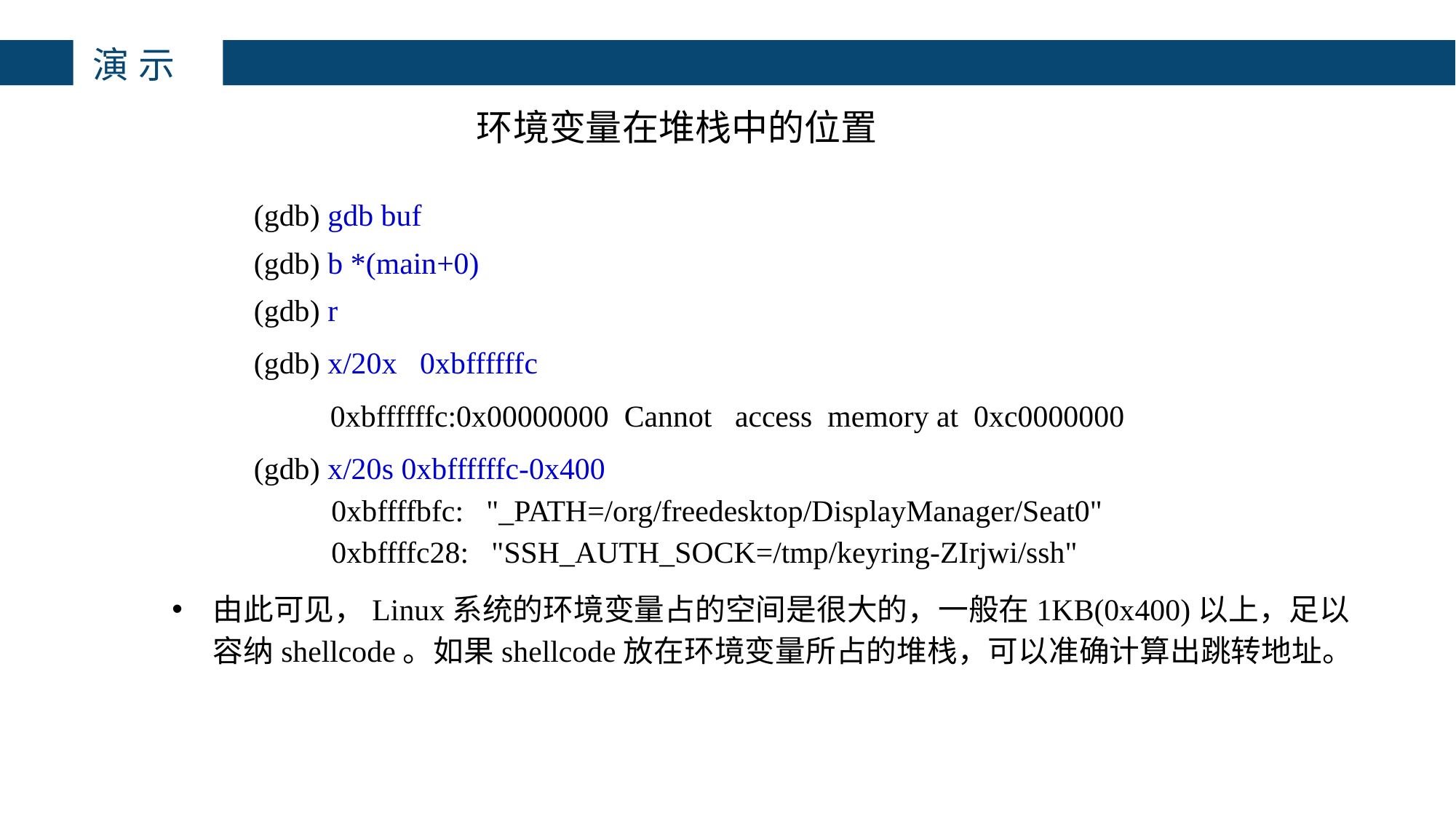

# 演示
环境变量在堆栈中的位置
(gdb) gdb buf
(gdb) b *(main+0)
(gdb) r
(gdb) x/20x   0xbffffffc
          0xbffffffc:0x00000000  Cannot   access  memory at  0xc0000000
(gdb) x/20s 0xbffffffc-0x400
   0xbffffbfc:   "_PATH=/org/freedesktop/DisplayManager/Seat0"
   0xbffffc28:   "SSH_AUTH_SOCK=/tmp/keyring-ZIrjwi/ssh"
由此可见，Linux系统的环境变量占的空间是很大的，一般在1KB(0x400)以上，足以容纳shellcode。如果shellcode放在环境变量所占的堆栈，可以准确计算出跳转地址。